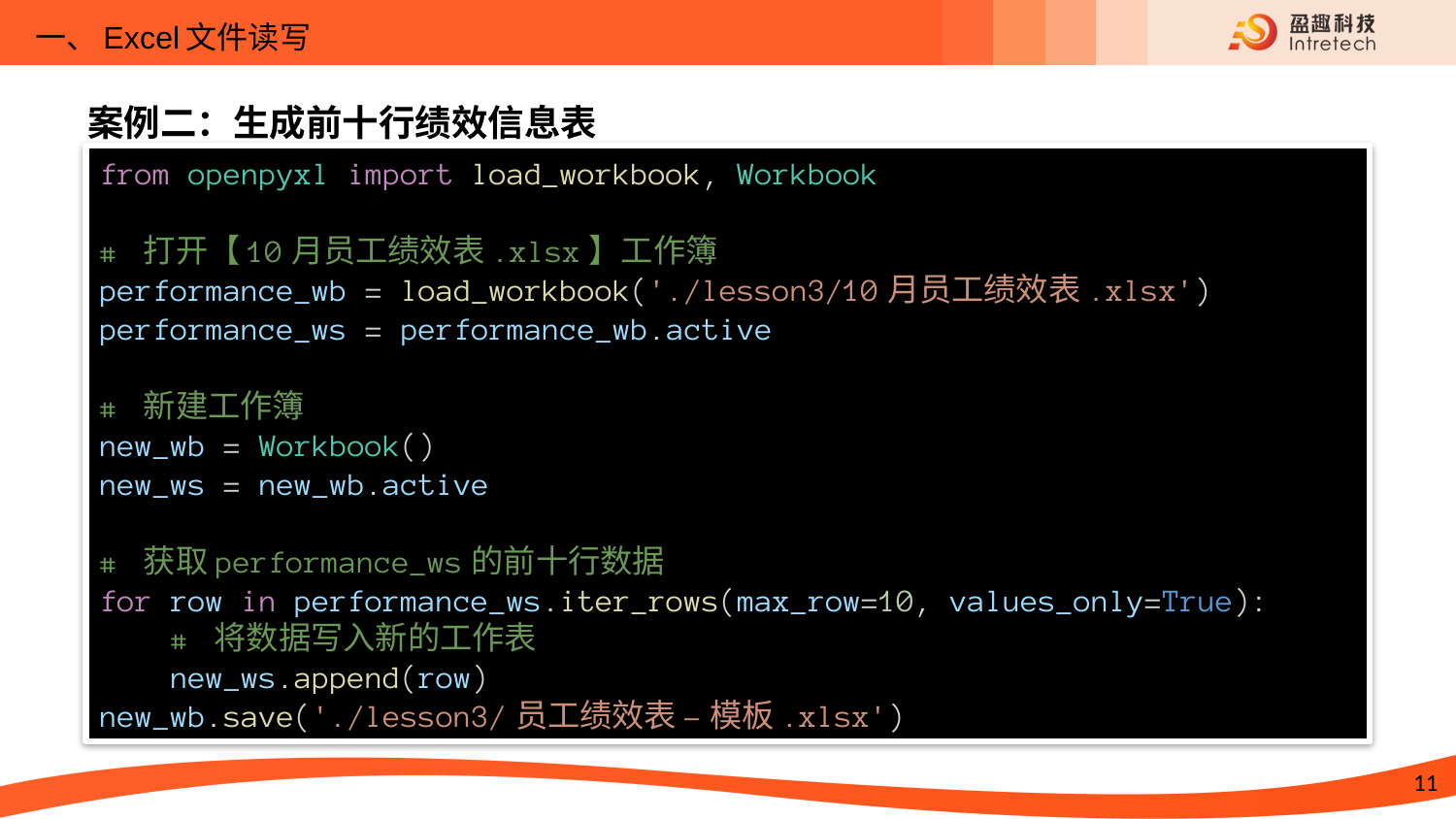

一、Excel文件读写
案例二：生成前十行绩效信息表
from openpyxl import load_workbook, Workbook

# 打开【10月员工绩效表.xlsx】工作簿
performance_wb = load_workbook('./lesson3/10月员工绩效表.xlsx')
performance_ws = performance_wb.active

# 新建工作簿
new_wb = Workbook()
new_ws = new_wb.active

# 获取performance_ws的前十行数据
for row in performance_ws.iter_rows(max_row=10, values_only=True):
    # 将数据写入新的工作表
    new_ws.append(row)
new_wb.save('./lesson3/员工绩效表-模板.xlsx')